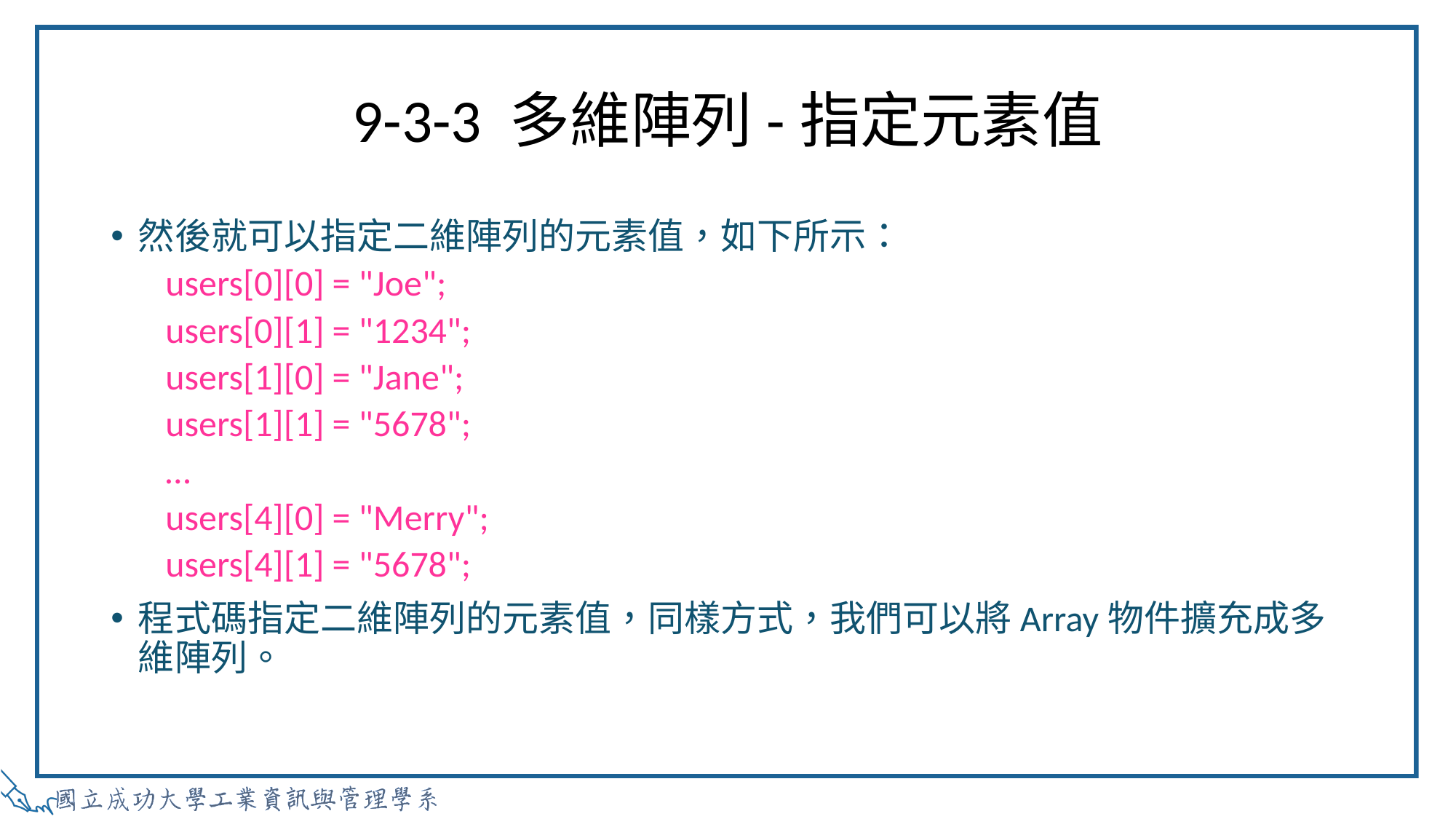

# 9-3-3 多維陣列-指定元素值
然後就可以指定二維陣列的元素值，如下所示：
users[0][0] = "Joe";
users[0][1] = "1234";
users[1][0] = "Jane";
users[1][1] = "5678";
…
users[4][0] = "Merry";
users[4][1] = "5678";
程式碼指定二維陣列的元素值，同樣方式，我們可以將Array物件擴充成多維陣列。